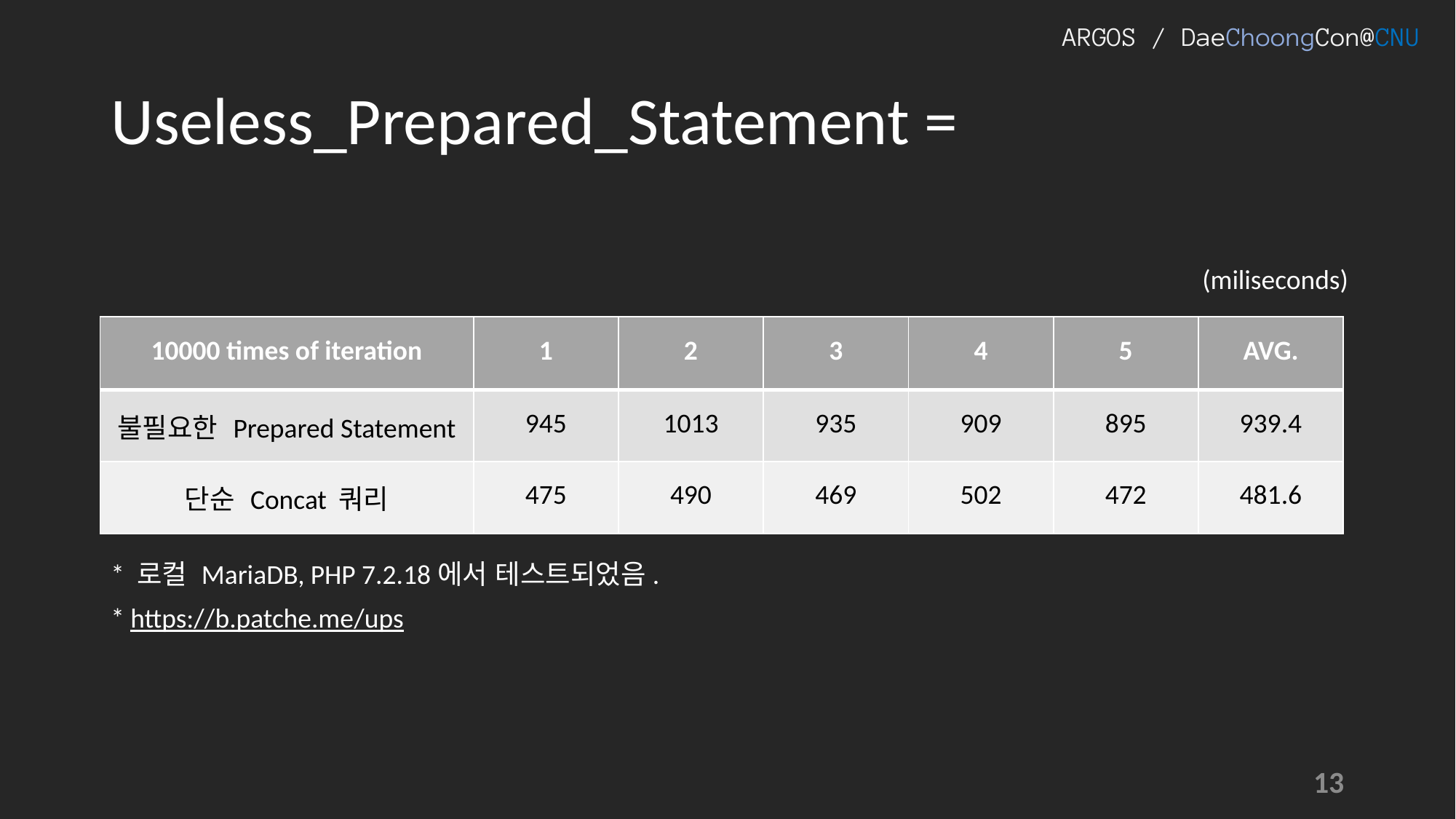

ARGOS / DaeChoongCon@CNU
# Useless_Prepared_Statement =
(miliseconds)
| 10000 times of iteration | 1 | 2 | 3 | 4 | 5 | AVG. |
| --- | --- | --- | --- | --- | --- | --- |
| 불필요한 Prepared Statement | 945 | 1013 | 935 | 909 | 895 | 939.4 |
| 단순 Concat 쿼리 | 475 | 490 | 469 | 502 | 472 | 481.6 |
* 로컬 MariaDB, PHP 7.2.18에서 테스트되었음.
* https://b.patche.me/ups
13